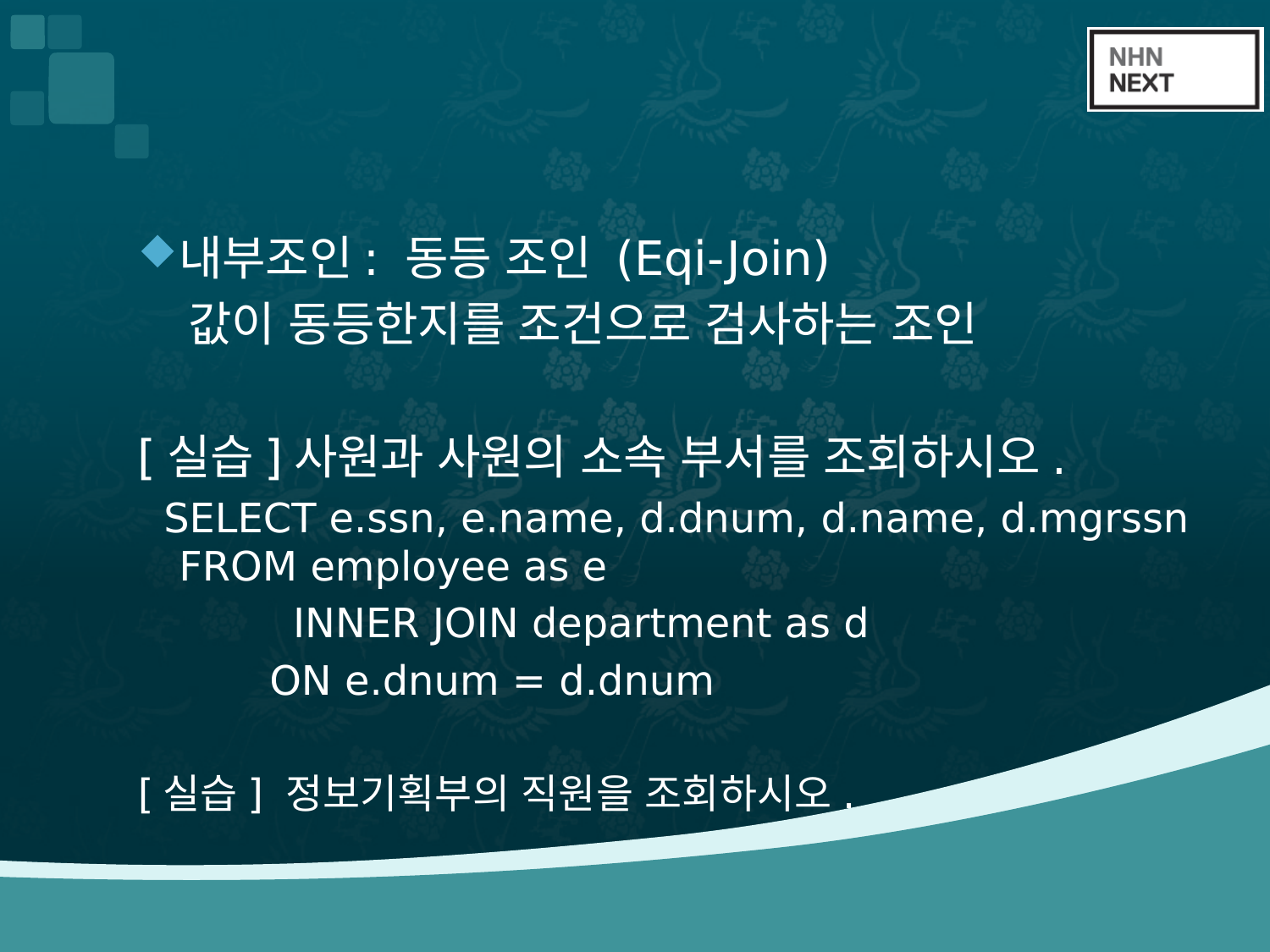

#
내부조인: 동등 조인 (Eqi-Join)
   값이 동등한지를 조건으로 검사하는 조인

[실습]사원과 사원의 소속 부서를 조회하시오.
  SELECT e.ssn, e.name, d.dnum, d.name, d.mgrssn
FROM employee as e
            INNER JOIN department as d
   	       ON e.dnum = d.dnum

[실습] 정보기획부의 직원을 조회하시오.